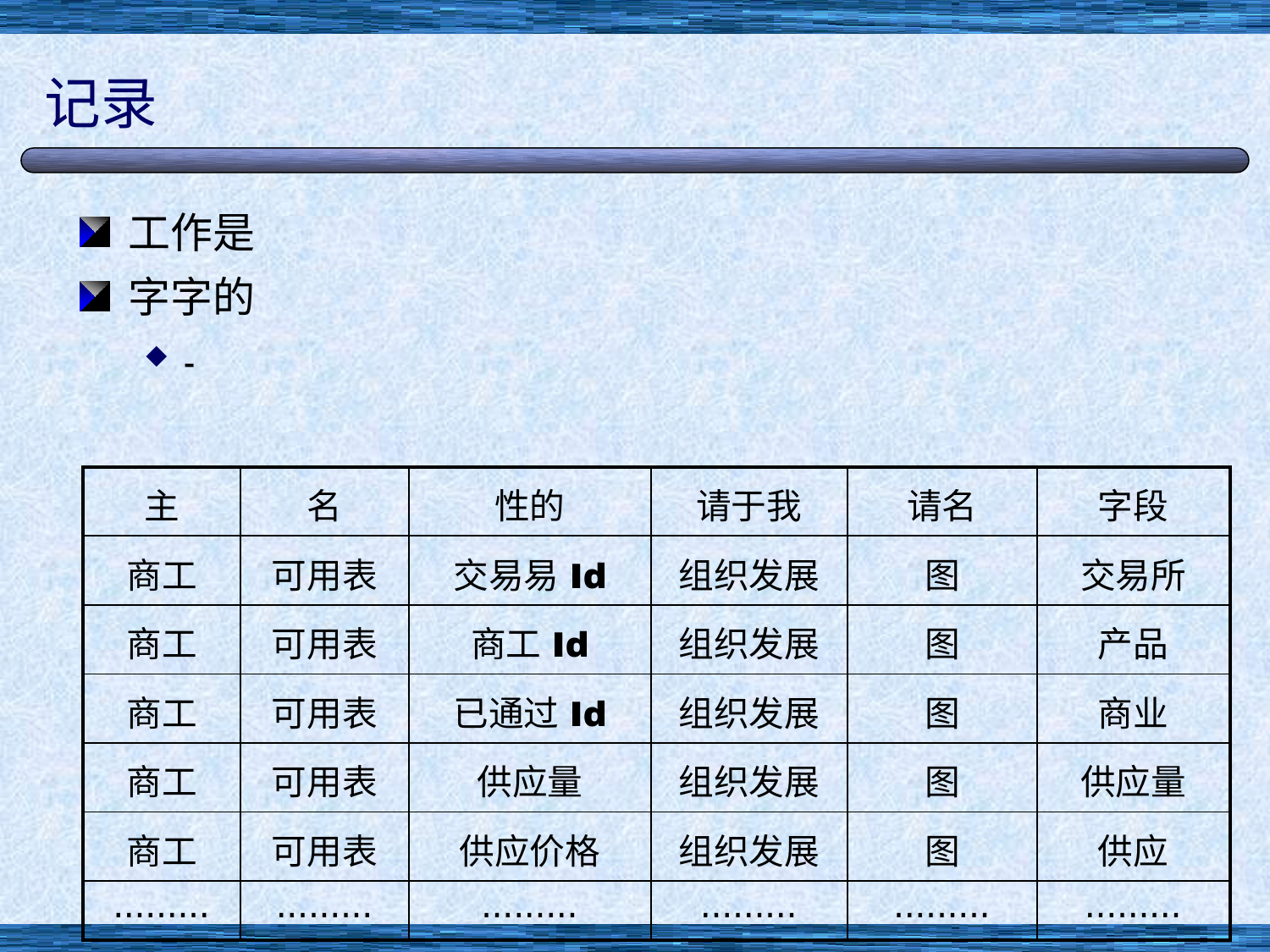

# 记录
工作是
字字的
-

| 主 | 名 | 性的 | 请于我 | 请名 | 字段 |
| --- | --- | --- | --- | --- | --- |
| 商工 | 可用表 | 交易易Id | 组织发展 | 图 | 交易所 |
| 商工 | 可用表 | 商工Id | 组织发展 | 图 | 产品 |
| 商工 | 可用表 | 已通过Id | 组织发展 | 图 | 商业 |
| 商工 | 可用表 | 供应量 | 组织发展 | 图 | 供应量 |
| 商工 | 可用表 | 供应价格 | 组织发展 | 图 | 供应 |
| ......... | ......... | ......... | ......... | ......... | ......... |